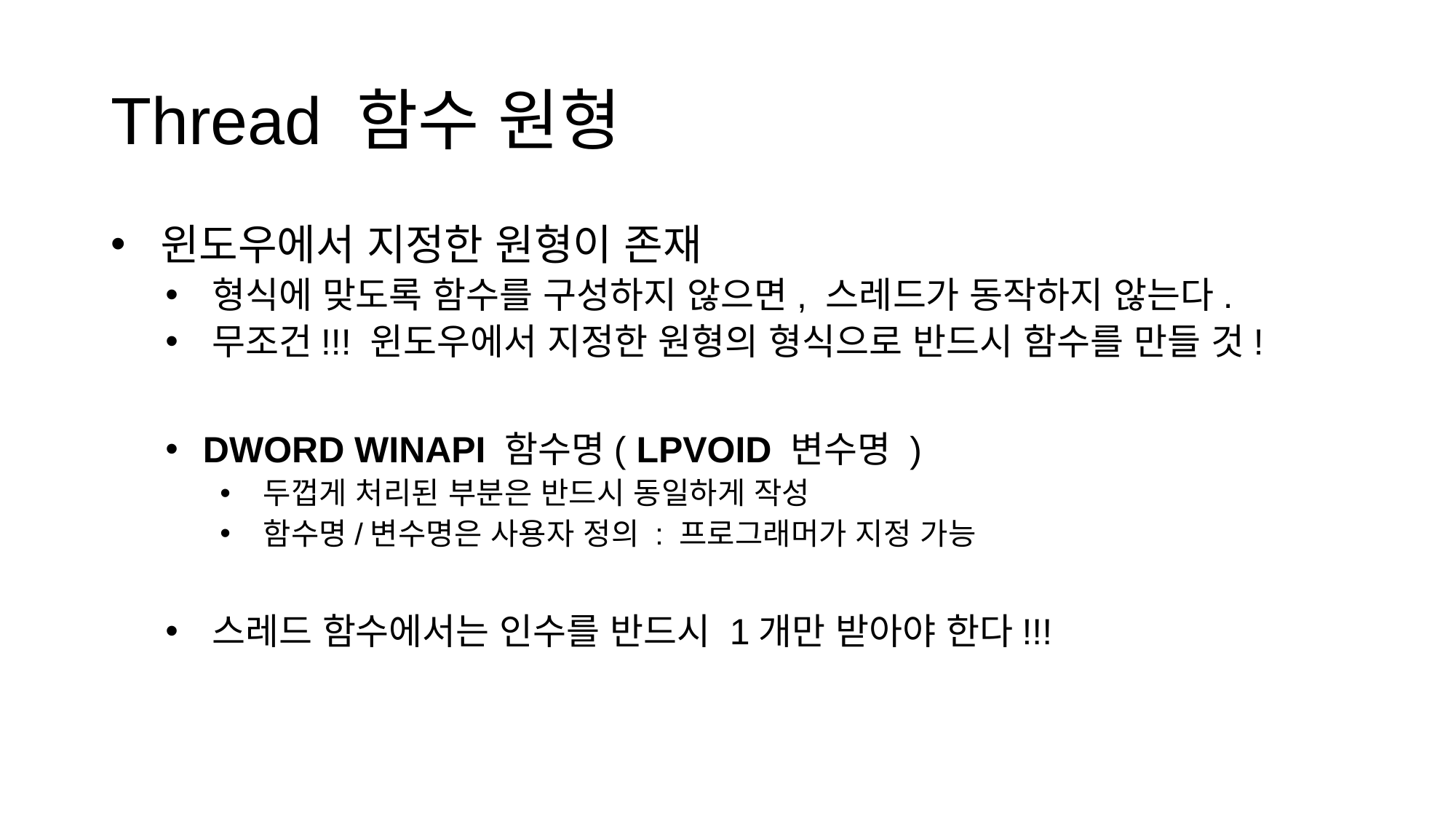

# Thread 함수 원형
 윈도우에서 지정한 원형이 존재
 형식에 맞도록 함수를 구성하지 않으면, 스레드가 동작하지 않는다.
 무조건!!! 윈도우에서 지정한 원형의 형식으로 반드시 함수를 만들 것!

 DWORD WINAPI 함수명( LPVOID 변수명 )
 두껍게 처리된 부분은 반드시 동일하게 작성
 함수명/변수명은 사용자 정의 : 프로그래머가 지정 가능

 스레드 함수에서는 인수를 반드시 1개만 받아야 한다!!!